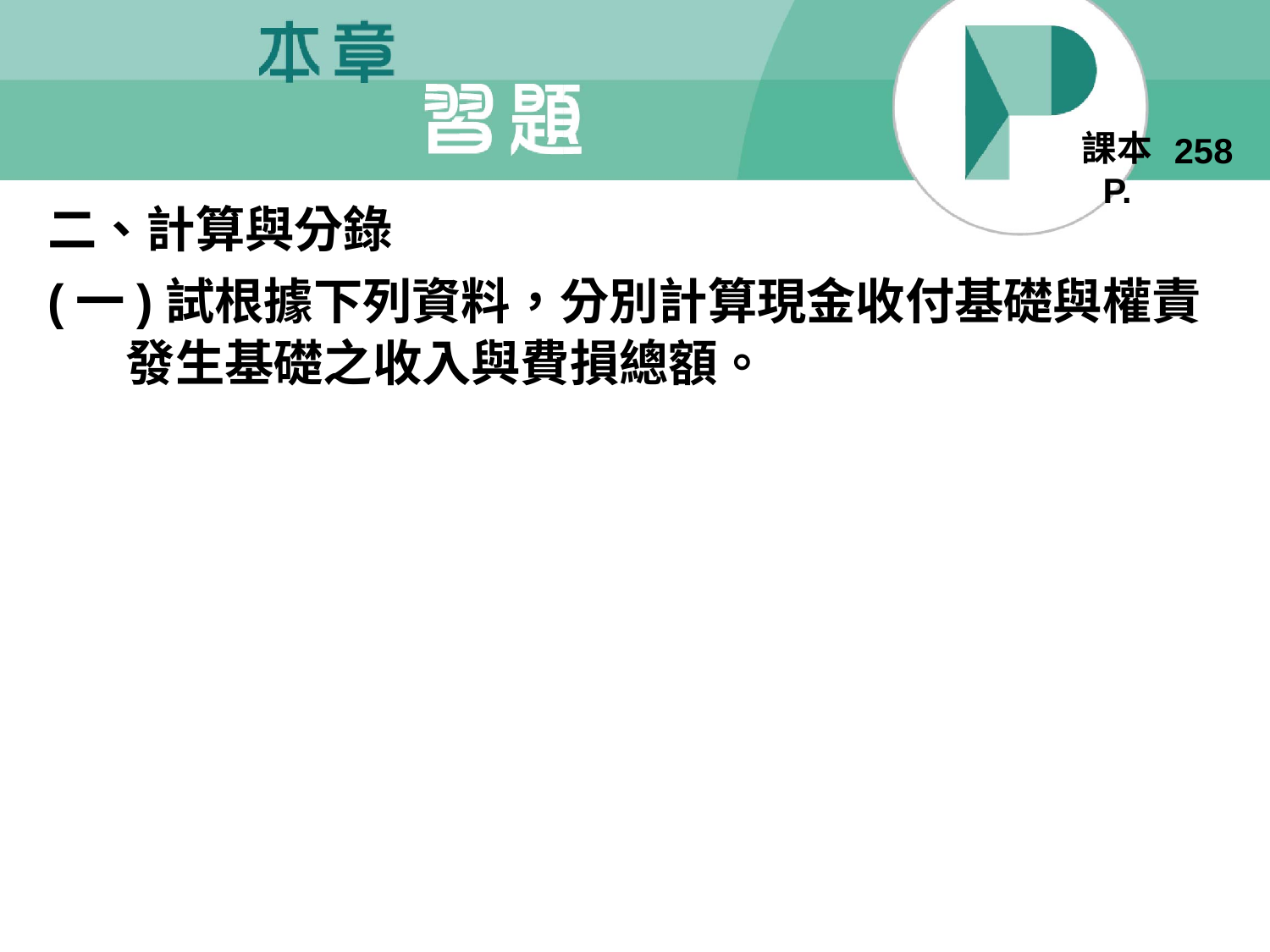

258
二、計算與分錄
(一)試根據下列資料，分別計算現金收付基礎與權責
       發生基礎之收入與費損總額。